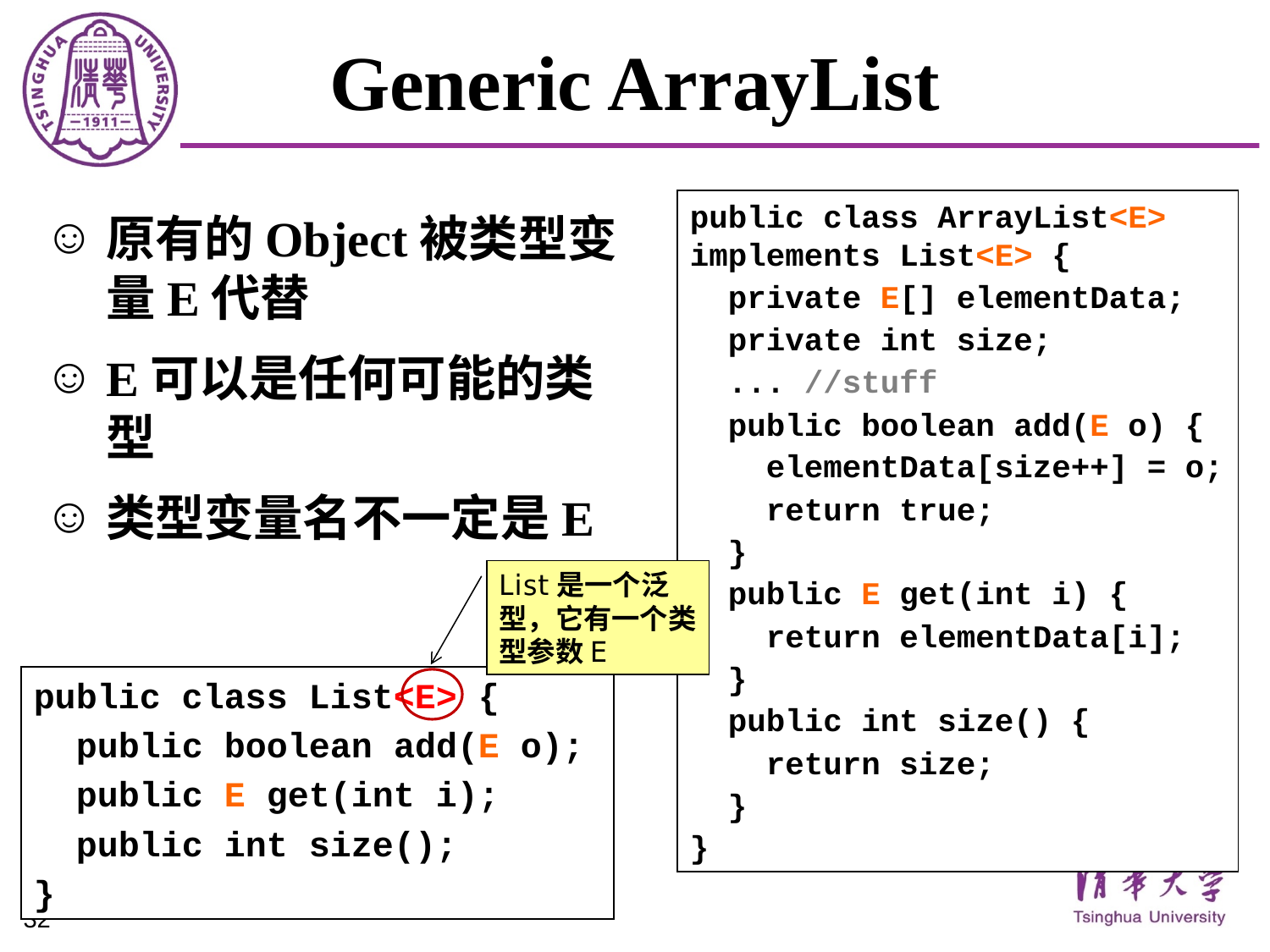

# Generic ArrayList
public class ArrayList<E> implements List<E> {
  private E[] elementData;
  private int size;
  ... //stuff
  public boolean add(E o) {
    elementData[size++] = o;
    return true;
  }
  public E get(int i) {
    return elementData[i];
  }
  public int size() {
    return size;
  }
}
原有的Object被类型变量E代替
E可以是任何可能的类型
类型变量名不一定是E
List是一个泛型，它有一个类型参数E
public class List<E> {
  public boolean add(E o);
  public E get(int i);
  public int size();
}

32